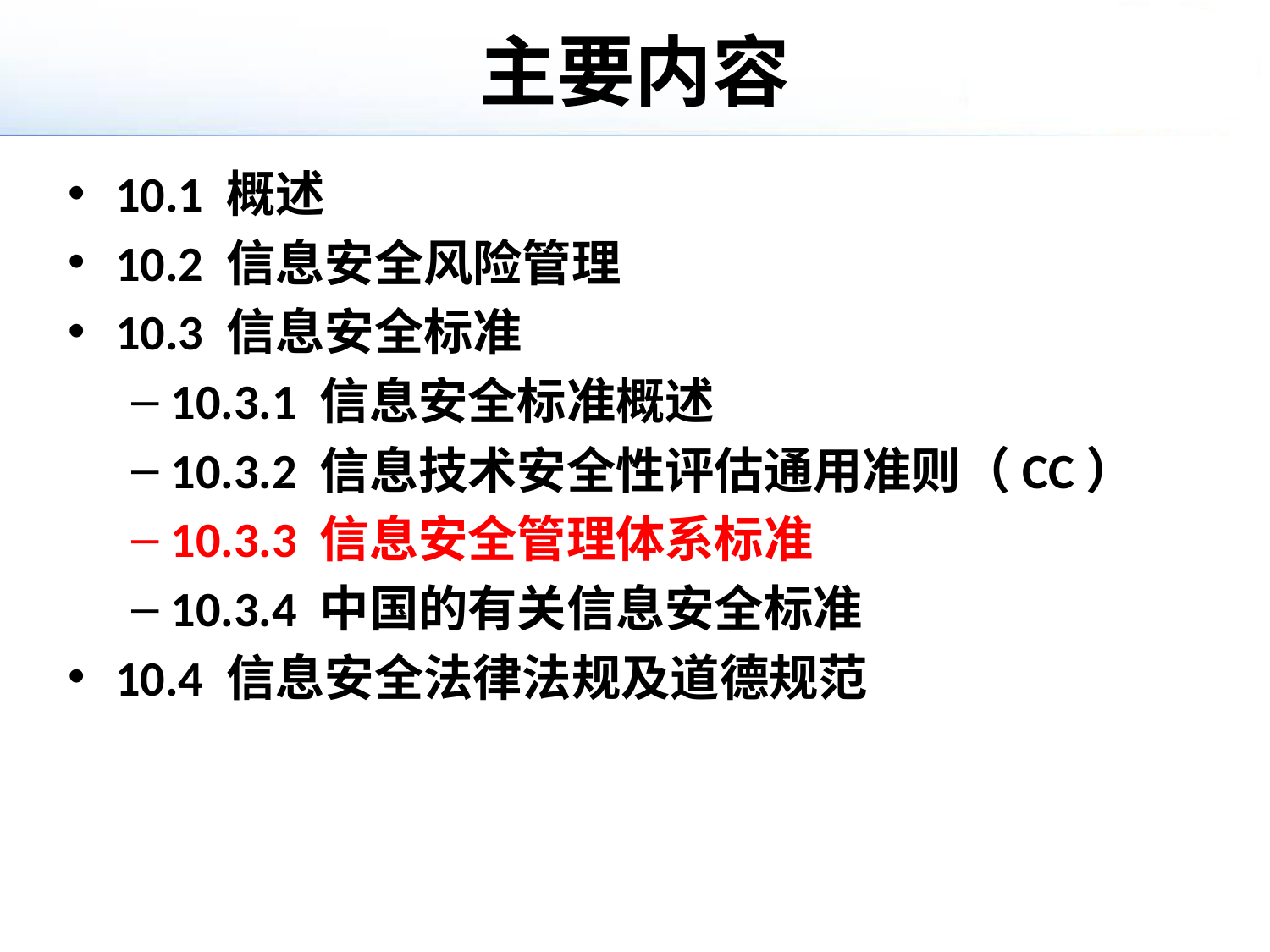

# 主要内容
10.1 概述
10.2 信息安全风险管理
10.3 信息安全标准
10.3.1 信息安全标准概述
10.3.2 信息技术安全性评估通用准则（CC）
10.3.3 信息安全管理体系标准
10.3.4 中国的有关信息安全标准
10.4 信息安全法律法规及道德规范